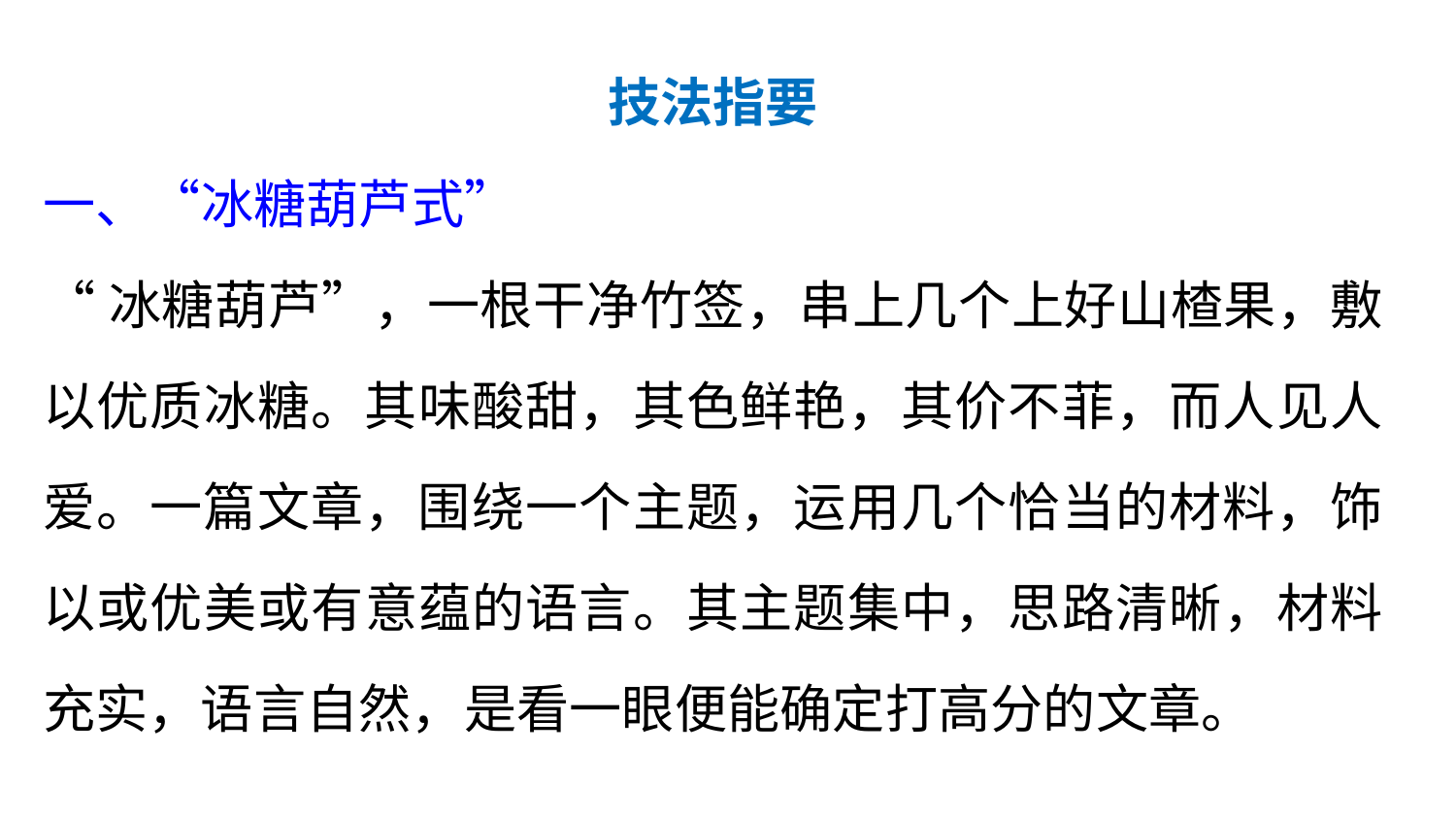

技法指要
一、“冰糖葫芦式”
“冰糖葫芦”，一根干净竹签，串上几个上好山楂果，敷以优质冰糖。其味酸甜，其色鲜艳，其价不菲，而人见人爱。一篇文章，围绕一个主题，运用几个恰当的材料，饰以或优美或有意蕴的语言。其主题集中，思路清晰，材料充实，语言自然，是看一眼便能确定打高分的文章。